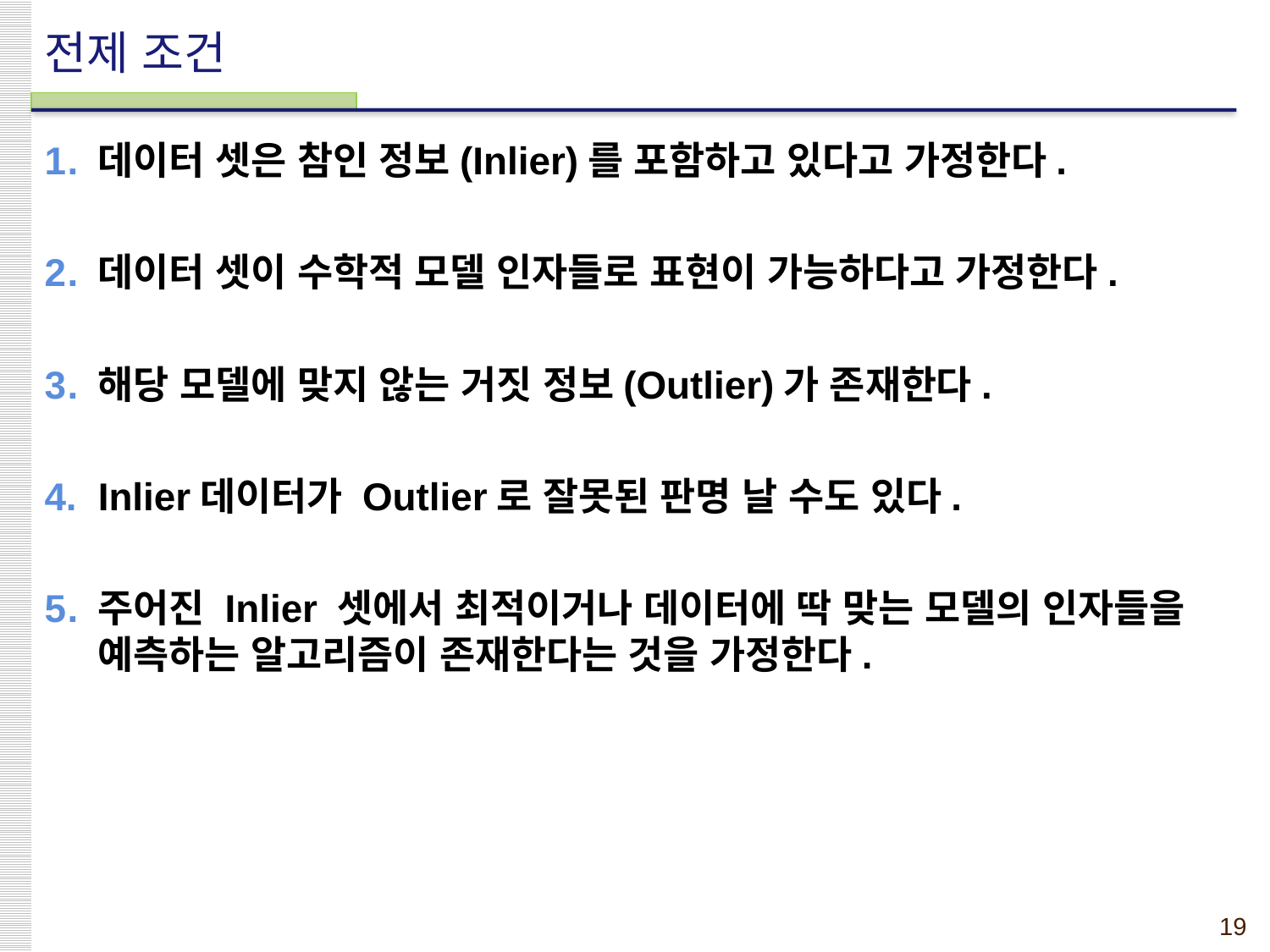

# 전제 조건
데이터 셋은 참인 정보(Inlier)를 포함하고 있다고 가정한다.

데이터 셋이 수학적 모델 인자들로 표현이 가능하다고 가정한다.

해당 모델에 맞지 않는 거짓 정보(Outlier)가 존재한다.

Inlier데이터가 Outlier로 잘못된 판명 날 수도 있다.

주어진 Inlier 셋에서 최적이거나 데이터에 딱 맞는 모델의 인자들을 예측하는 알고리즘이 존재한다는 것을 가정한다.